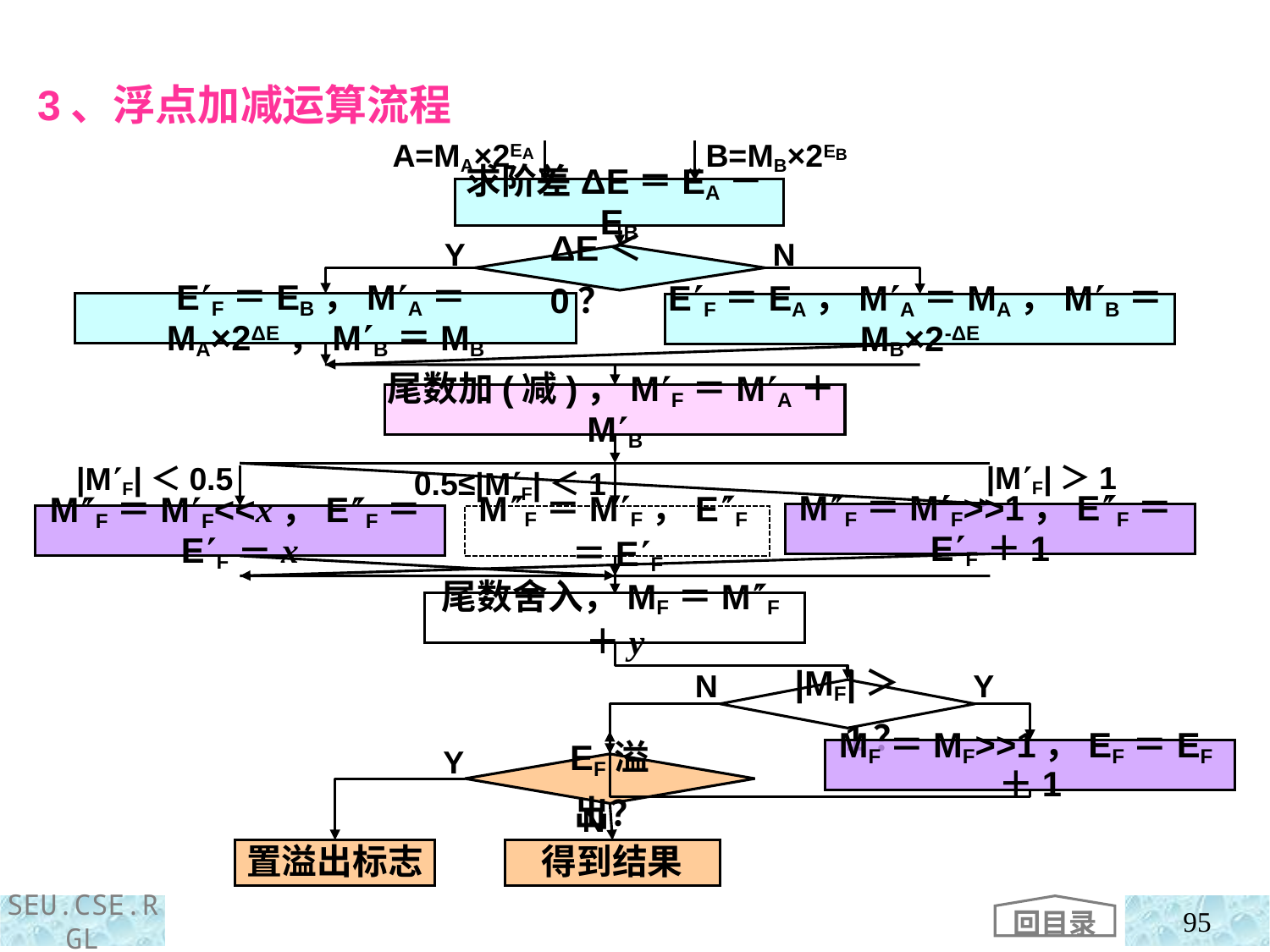

3、浮点加减运算流程
A=MA×2EA
B=MB×2EB
求阶差ΔE＝EA－EB
Y
N
ΔE＜0？
E′F＝EB，M′A＝MA×2ΔE，M′B＝MB
E′F＝EA，M′A＝MA，M′B＝MB×2-ΔE

尾数加(减)，M′F＝M′A＋M′B
|M′F|＜0.5
|M′F|＞1

0.5≤|M′F|＜1
M″F＝M′F>>1，E″F＝E′F＋1
M″F＝M′F<<x，E″F＝E′F－x
M″F＝M′F，E″F＝E′F

尾数舍入，MF＝M″F＋y
N
Y
|MF|＞1？
MF＝MF>>1，EF＝EF＋1
Y
EF溢出？
N
置溢出标志
得到结果
回目录
95